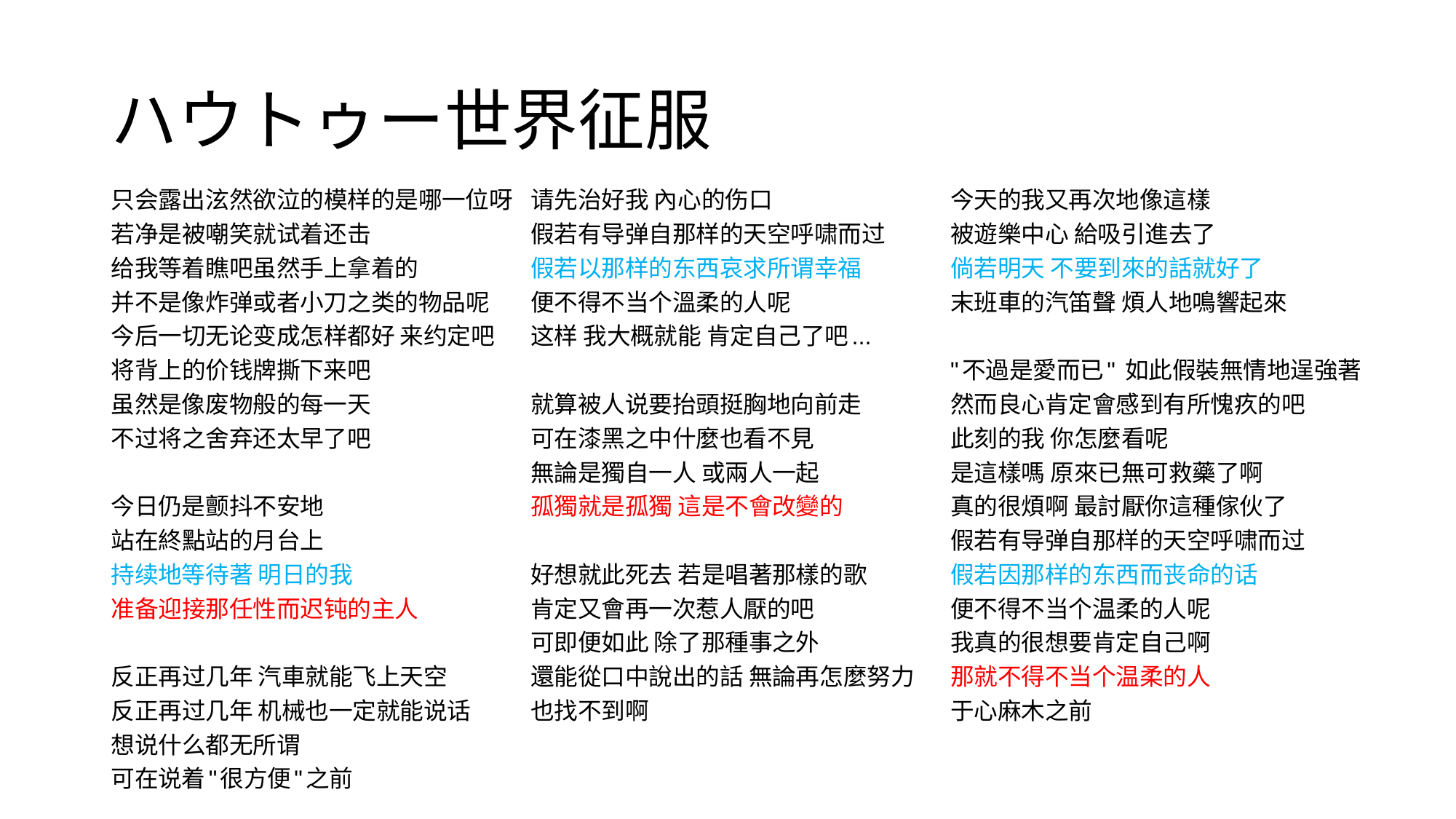

# ハウトゥー世界征服
只会露出泫然欲泣的模样的是哪一位呀
若净是被嘲笑就试着还击
给我等着瞧吧虽然手上拿着的
并不是像炸弹或者小刀之类的物品呢
今后一切无论变成怎样都好 来约定吧
将背上的价钱牌撕下来吧
虽然是像废物般的每一天
不过将之舍弃还太早了吧

今日仍是颤抖不安地
站在終點站的月台上
持续地等待著 明日的我
准备迎接那任性而迟钝的主人

反正再过几年 汽車就能飞上天空
反正再过几年 机械也一定就能说话
想说什么都无所谓
可在说着"很方便"之前
请先治好我 內心的伤口
假若有导弹自那样的天空呼啸而过
假若以那样的东西哀求所谓幸福
便不得不当个溫柔的人呢
这样 我大概就能 肯定自己了吧...

就算被人说要抬頭挺胸地向前走
可在漆黑之中什麼也看不見
無論是獨自一人 或兩人一起
孤獨就是孤獨 這是不會改變的

好想就此死去 若是唱著那樣的歌
肯定又會再一次惹人厭的吧
可即便如此 除了那種事之外
還能從口中說出的話 無論再怎麼努力
也找不到啊

今天的我又再次地像這樣
被遊樂中心 給吸引進去了
倘若明天 不要到來的話就好了
末班車的汽笛聲 煩人地鳴響起來

"不過是愛而已" 如此假裝無情地逞強著
然而良心肯定會感到有所愧疚的吧
此刻的我 你怎麼看呢
是這樣嗎 原來已無可救藥了啊
真的很煩啊 最討厭你這種傢伙了
假若有导弹自那样的天空呼啸而过
假若因那样的东西而丧命的话
便不得不当个温柔的人呢
我真的很想要肯定自己啊
那就不得不当个温柔的人
于心麻木之前